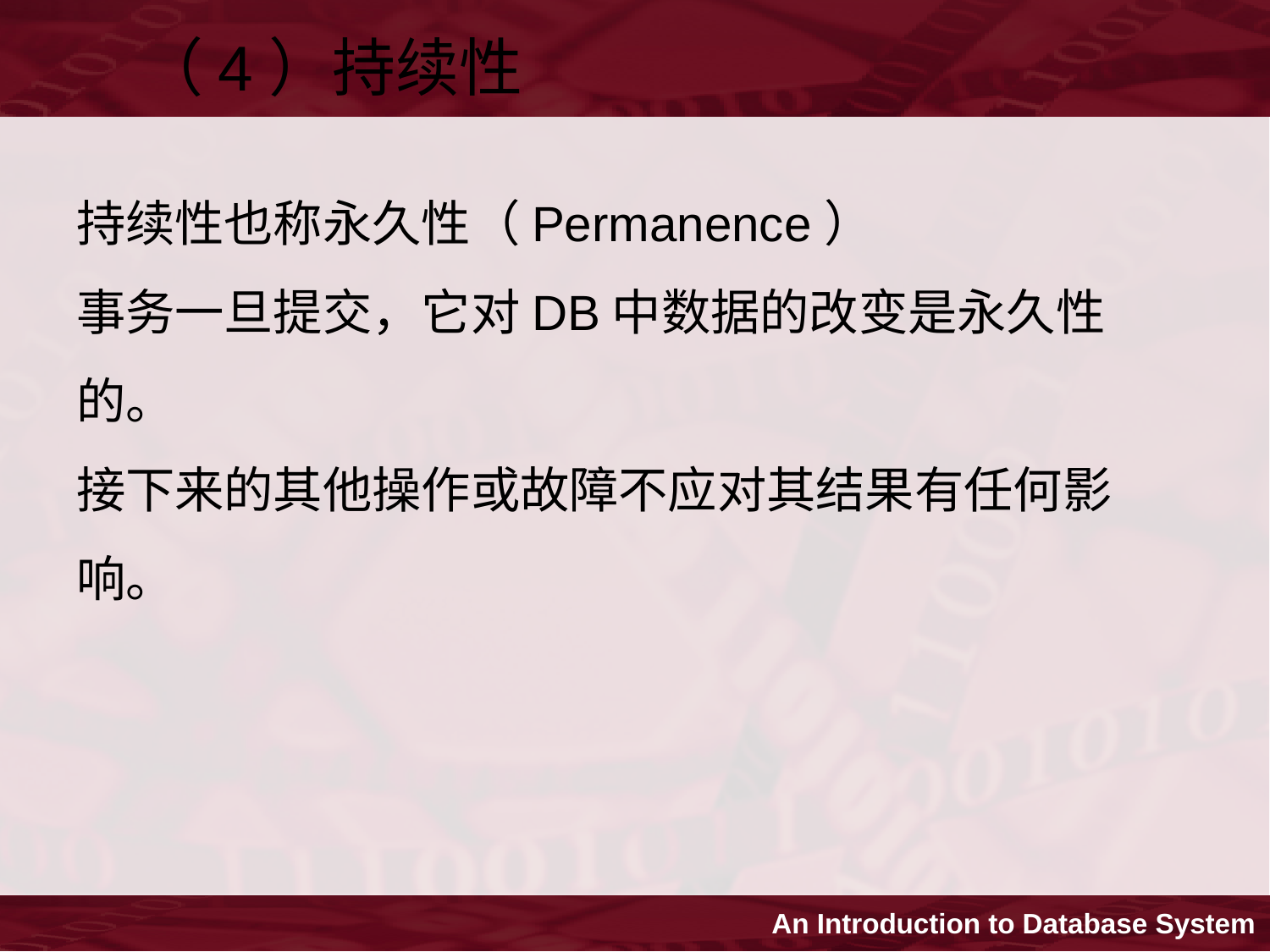

（4）持续性
持续性也称永久性（Permanence）
事务一旦提交，它对DB中数据的改变是永久性的。
接下来的其他操作或故障不应对其结果有任何影响。